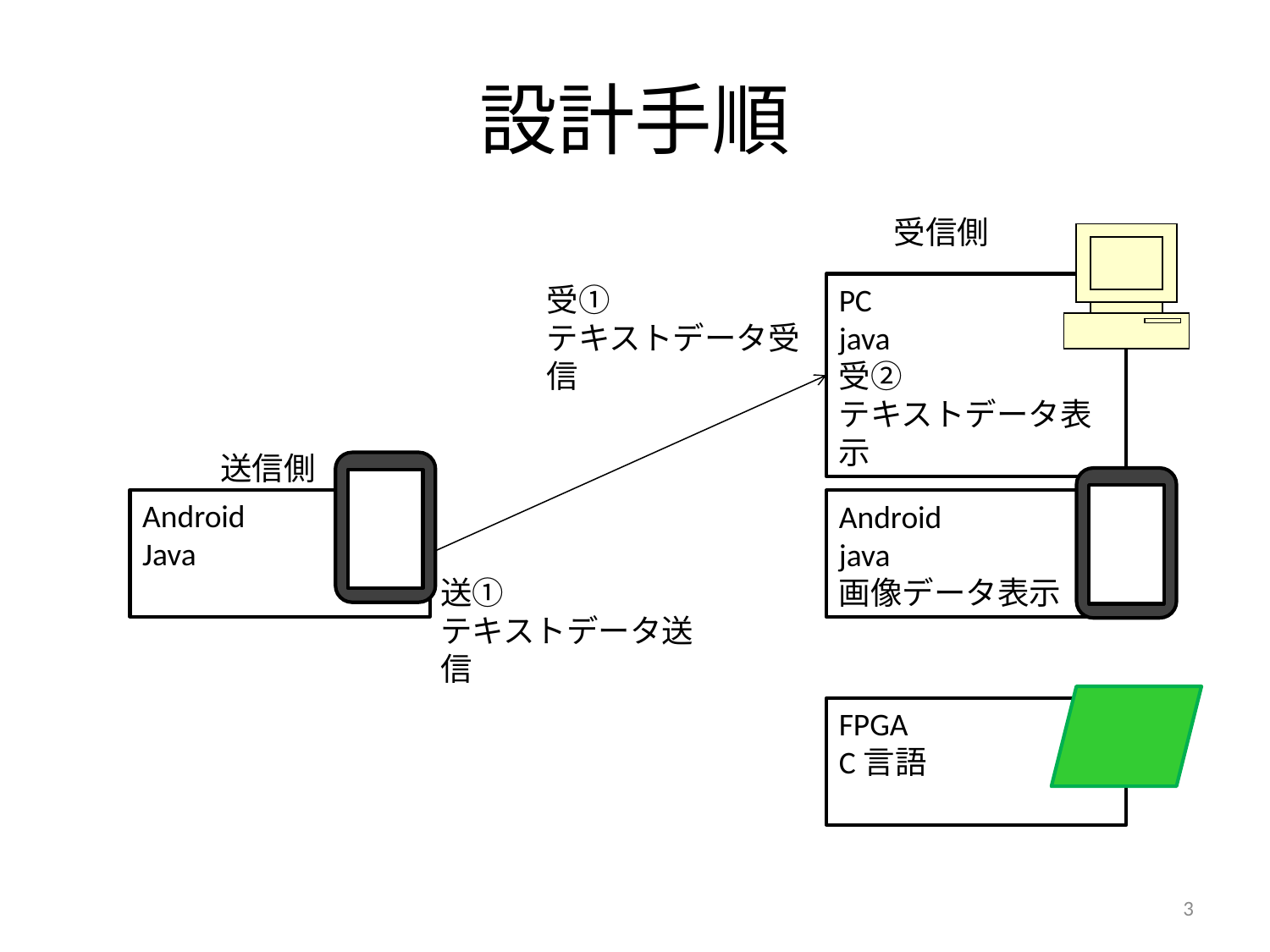

# 設計手順
受信側

受①
テキストデータ受信
PC
java
受②
テキストデータ表示
送信側

Android
Java

Android
java
画像データ表示
送①
テキストデータ送信

FPGA
C言語

3